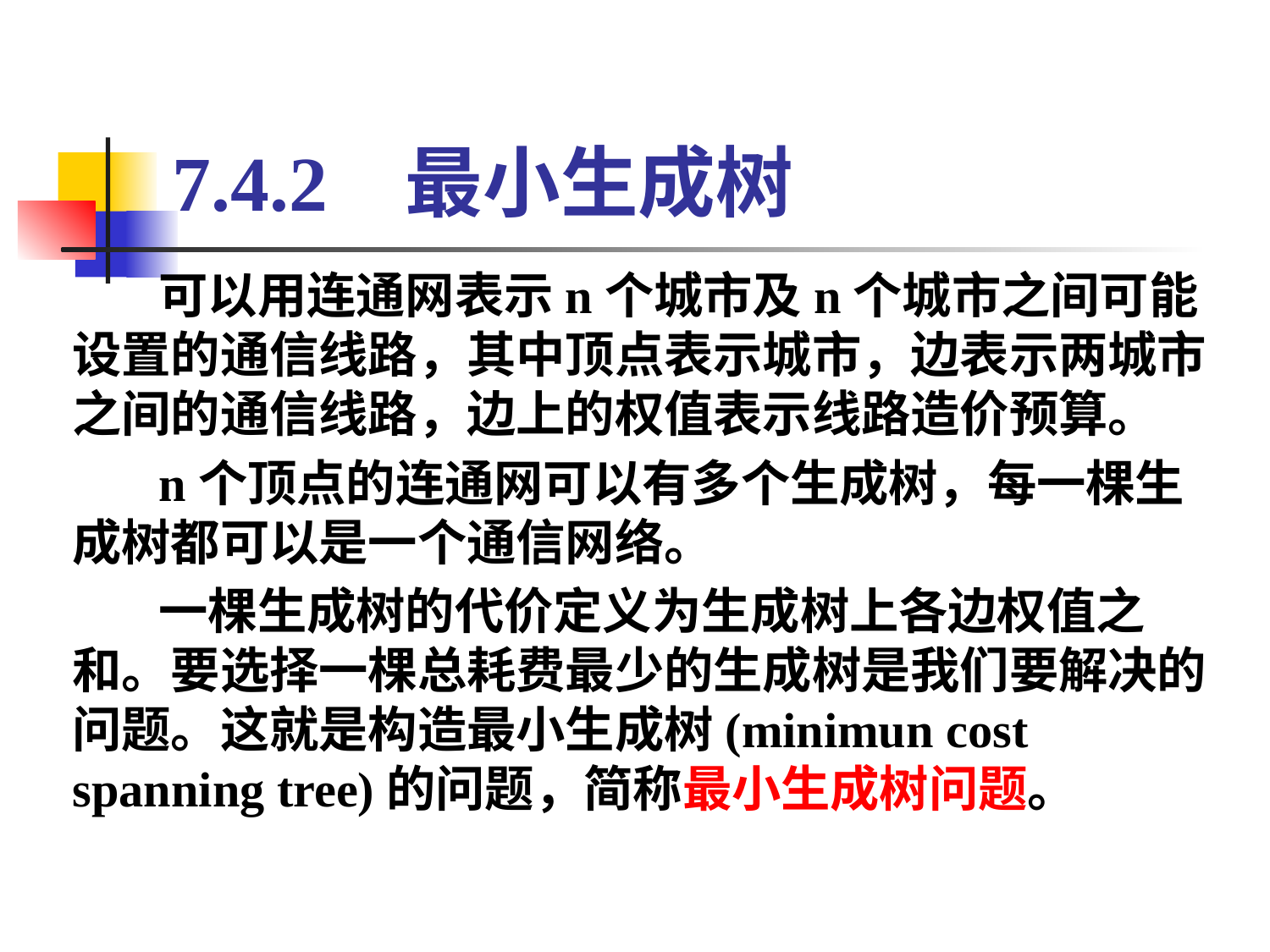

# 7.4.2   最小生成树
可以用连通网表示n个城市及n个城市之间可能设置的通信线路，其中顶点表示城市，边表示两城市之间的通信线路，边上的权值表示线路造价预算。
n个顶点的连通网可以有多个生成树，每一棵生成树都可以是一个通信网络。
一棵生成树的代价定义为生成树上各边权值之和。要选择一棵总耗费最少的生成树是我们要解决的问题。这就是构造最小生成树(minimun cost spanning tree)的问题，简称最小生成树问题。

81